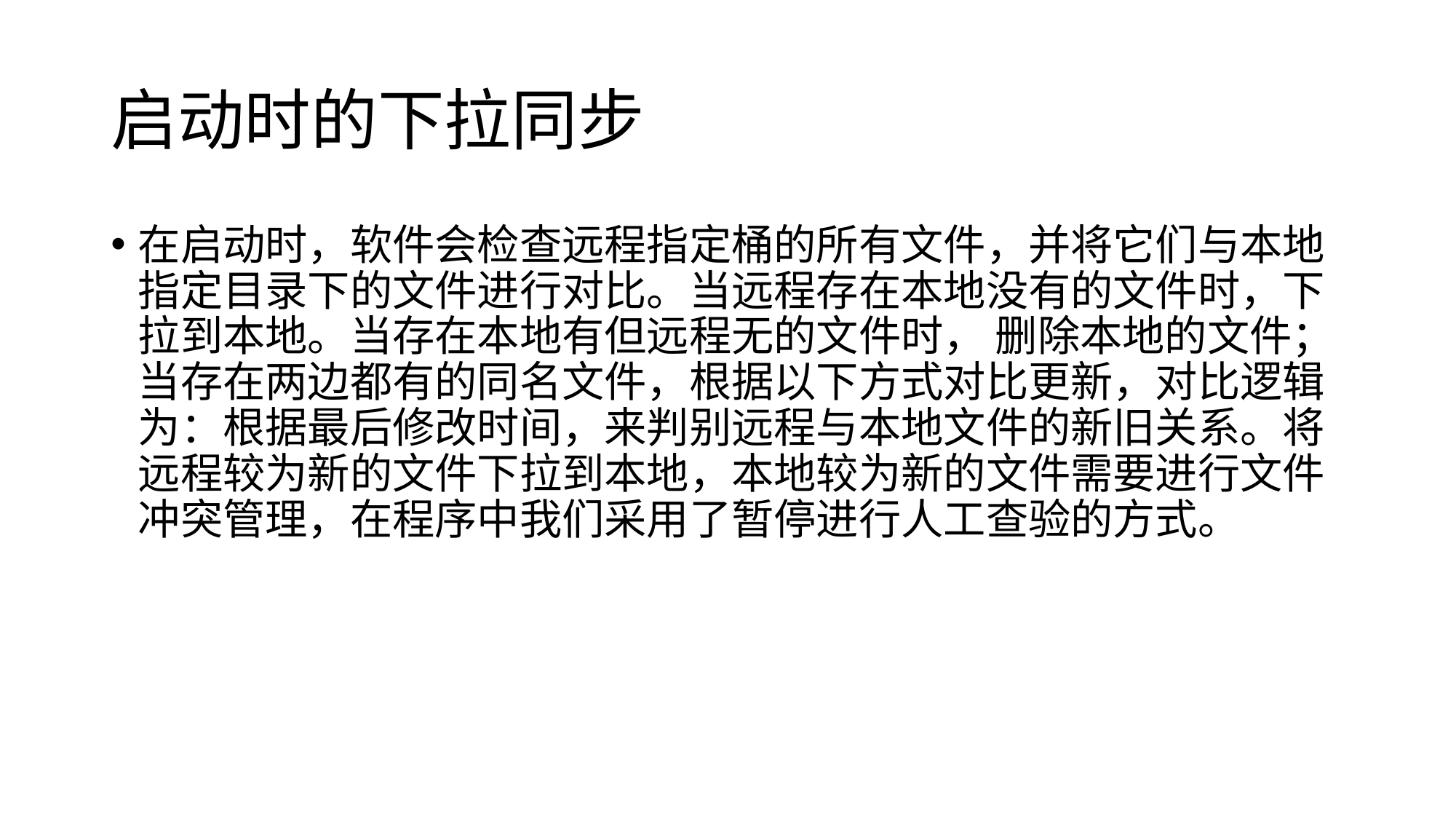

# 启动时的下拉同步
在启动时，软件会检查远程指定桶的所有文件，并将它们与本地指定目录下的文件进行对比。当远程存在本地没有的文件时，下拉到本地。当存在本地有但远程无的文件时， 删除本地的文件；当存在两边都有的同名文件，根据以下方式对比更新，对比逻辑为：根据最后修改时间，来判别远程与本地文件的新旧关系。将远程较为新的文件下拉到本地，本地较为新的文件需要进行文件冲突管理，在程序中我们采用了暂停进行人工查验的方式。